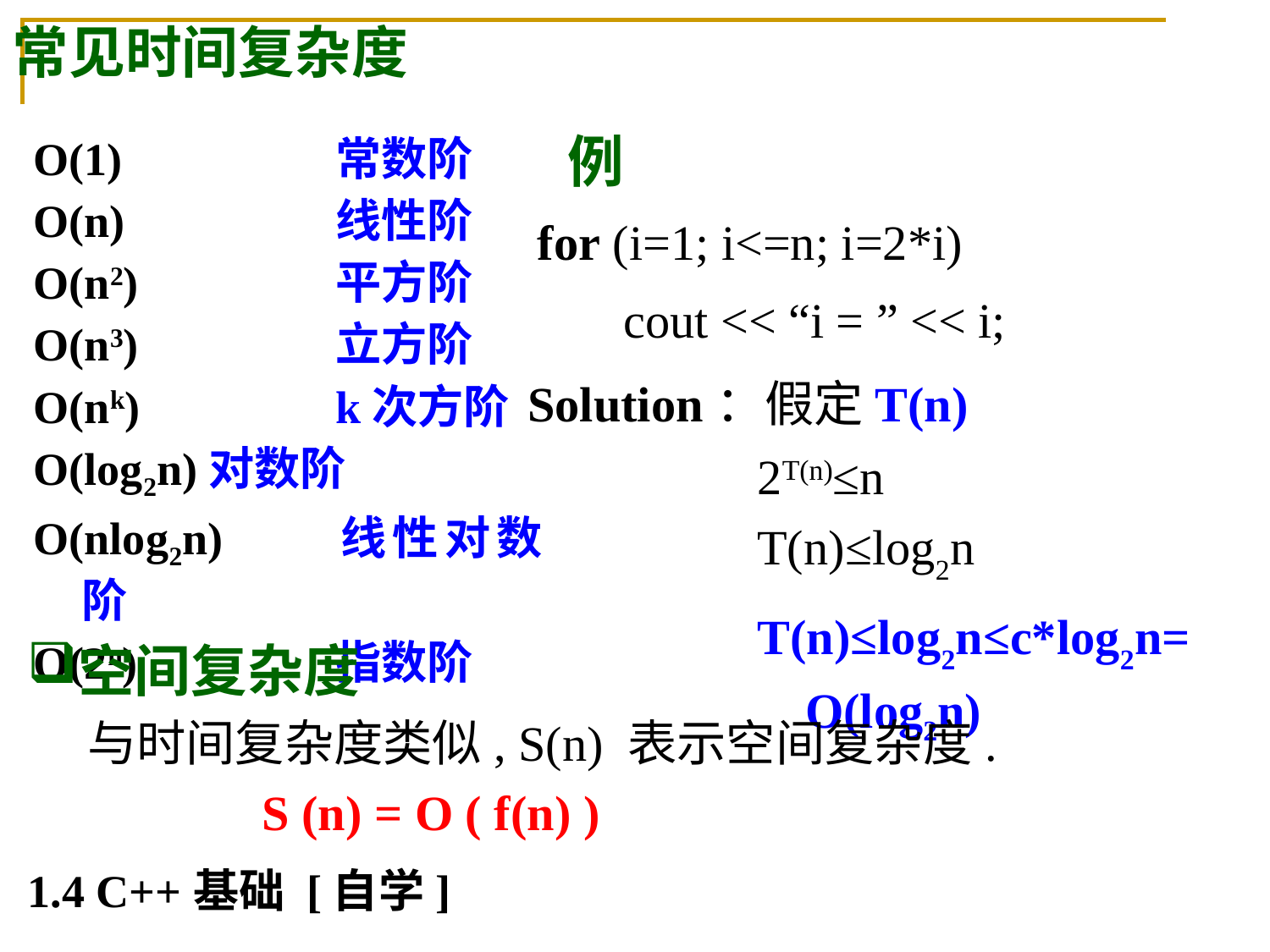

# 常见时间复杂度
例
O(1)		常数阶
O(n)		线性阶
O(n2)		平方阶
O(n3)		立方阶
O(nk)		k次方阶
O(log2n)	对数阶
O(nlog2n)	线性对数阶
O(2n)		指数阶
for (i=1; i<=n; i=2*i)
       cout << “i = ” << i;
Solution：假定T(n)
2T(n)≤n
T(n)≤log2n
T(n)≤log2n≤c*log2n= O(log2n)
空间复杂度
与时间复杂度类似, S(n) 表示空间复杂度.
		S (n) = O ( f(n) )
1.4 C++基础 [自学]